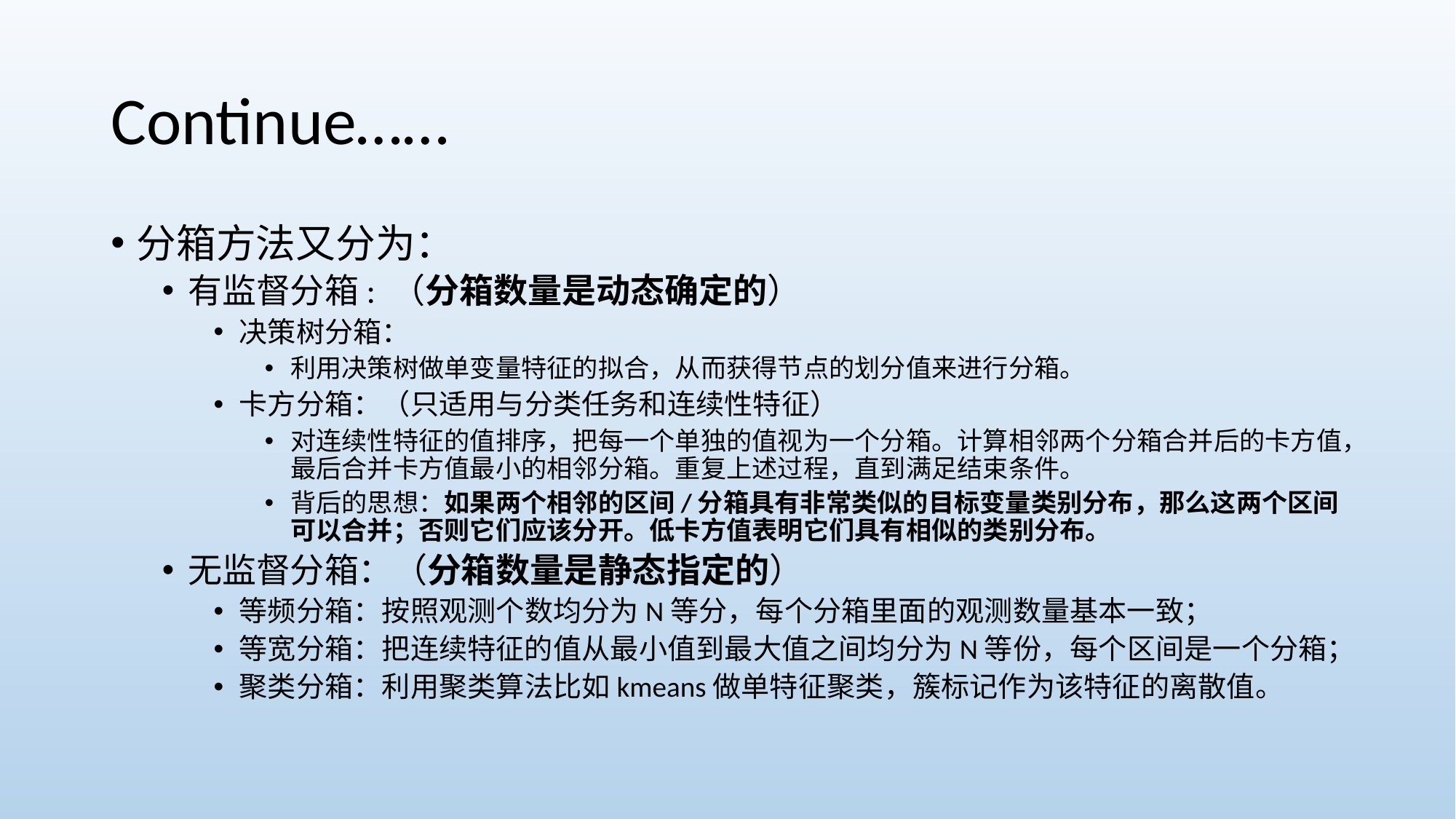

# Continue……
分箱方法又分为：
有监督分箱: （分箱数量是动态确定的）
决策树分箱：
利用决策树做单变量特征的拟合，从而获得节点的划分值来进行分箱。
卡方分箱：（只适用与分类任务和连续性特征）
对连续性特征的值排序，把每一个单独的值视为一个分箱。计算相邻两个分箱合并后的卡方值，最后合并卡方值最小的相邻分箱。重复上述过程，直到满足结束条件。
背后的思想：如果两个相邻的区间/分箱具有非常类似的目标变量类别分布，那么这两个区间可以合并；否则它们应该分开。低卡方值表明它们具有相似的类别分布。
无监督分箱：（分箱数量是静态指定的）
等频分箱：按照观测个数均分为N等分，每个分箱里面的观测数量基本一致；
等宽分箱：把连续特征的值从最小值到最大值之间均分为N等份，每个区间是一个分箱；
聚类分箱：利用聚类算法比如kmeans做单特征聚类，簇标记作为该特征的离散值。